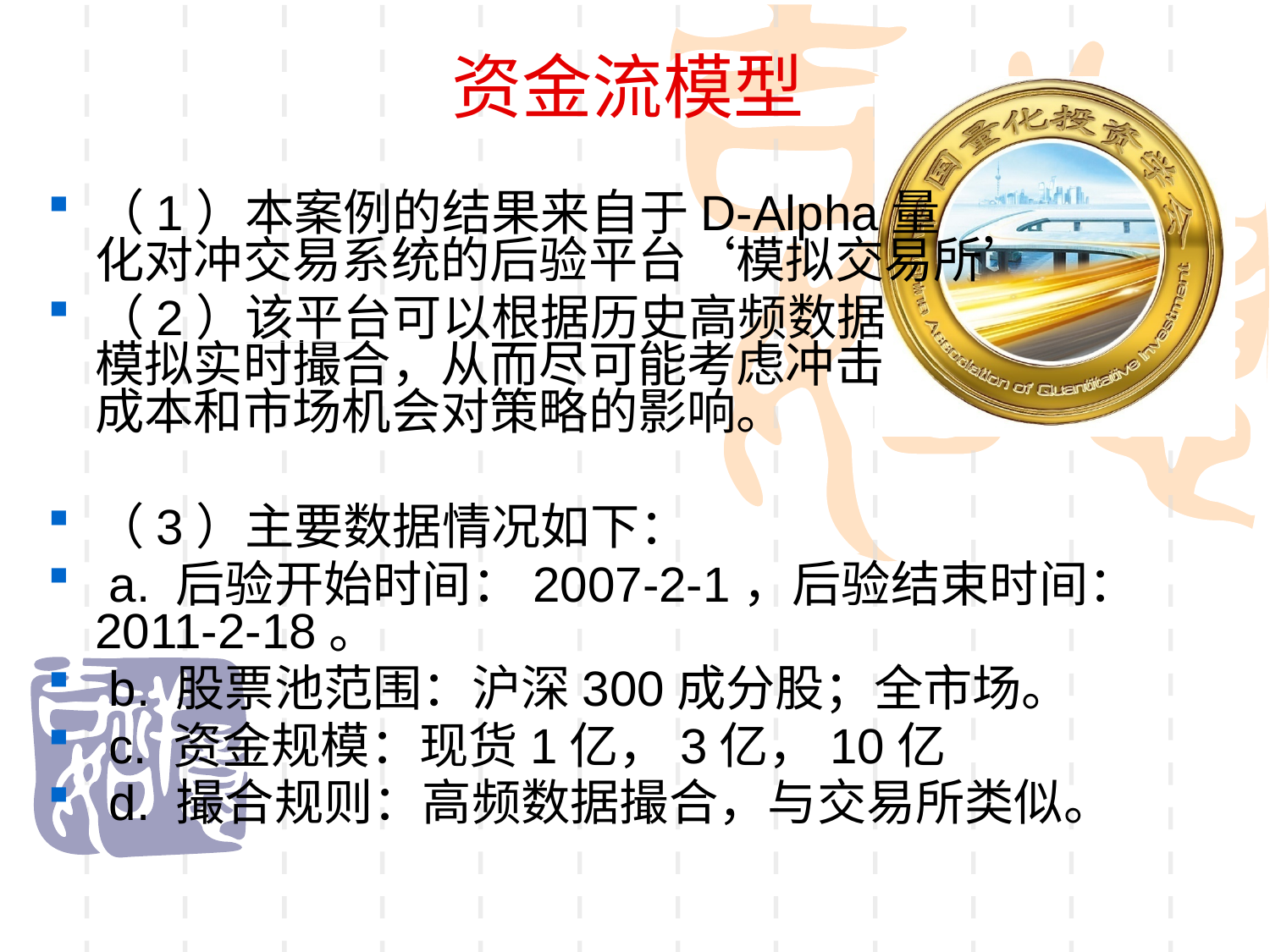

资金流模型
（1）本案例的结果来自于D-Alpha量
化对冲交易系统的后验平台‘模拟交易所’
（2）该平台可以根据历史高频数据
模拟实时撮合，从而尽可能考虑冲击
成本和市场机会对策略的影响。

（3）主要数据情况如下：
 a. 后验开始时间：2007-2-1，后验结束时间：2011-2-18。
 b. 股票池范围：沪深300成分股；全市场。
 c. 资金规模：现货1亿，3亿，10亿
 d. 撮合规则：高频数据撮合，与交易所类似。